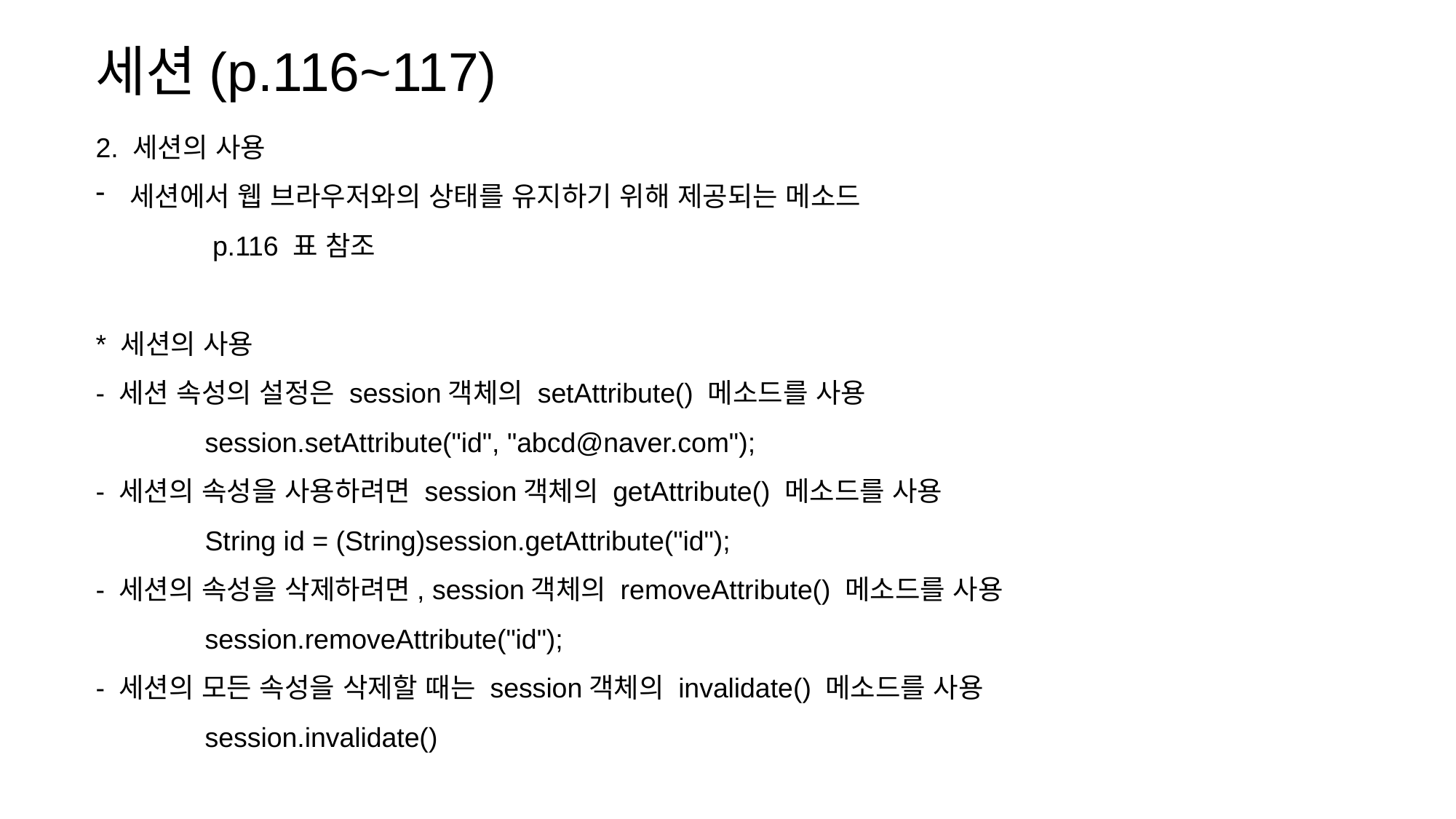

세션(p.116~117)
2. 세션의 사용
세션에서 웹 브라우저와의 상태를 유지하기 위해 제공되는 메소드
	 p.116 표 참조

* 세션의 사용
- 세션 속성의 설정은 session객체의 setAttribute() 메소드를 사용
	session.setAttribute("id", "abcd@naver.com");
- 세션의 속성을 사용하려면 session객체의 getAttribute() 메소드를 사용
	String id = (String)session.getAttribute("id");
- 세션의 속성을 삭제하려면, session객체의 removeAttribute() 메소드를 사용
	session.removeAttribute("id");
- 세션의 모든 속성을 삭제할 때는 session객체의 invalidate() 메소드를 사용
	session.invalidate()